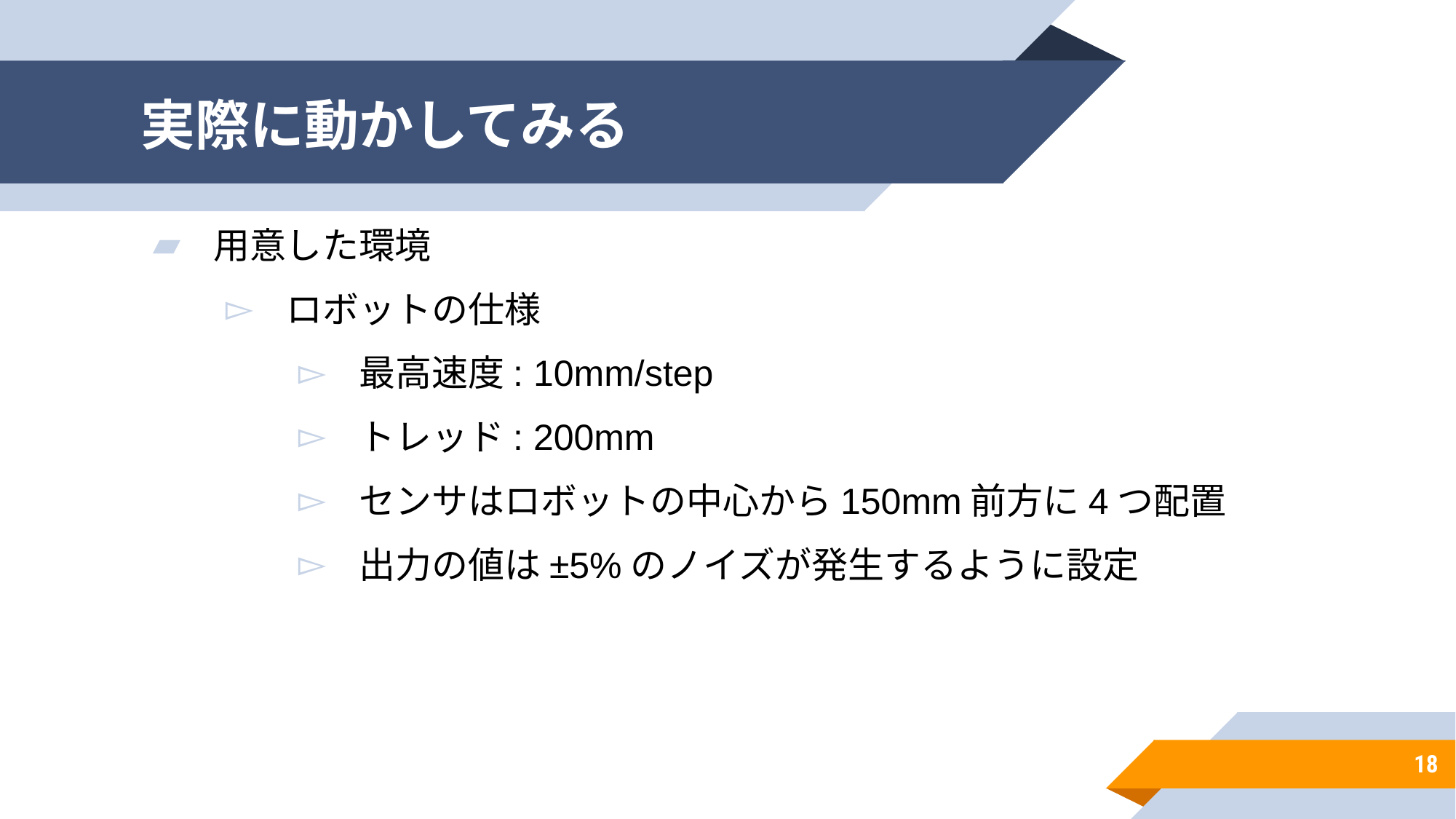

# 実際に動かしてみる
用意した環境
ロボットの仕様
最高速度: 10mm/step
トレッド: 200mm
センサはロボットの中心から150mm前方に4つ配置
出力の値は±5%のノイズが発生するように設定
18